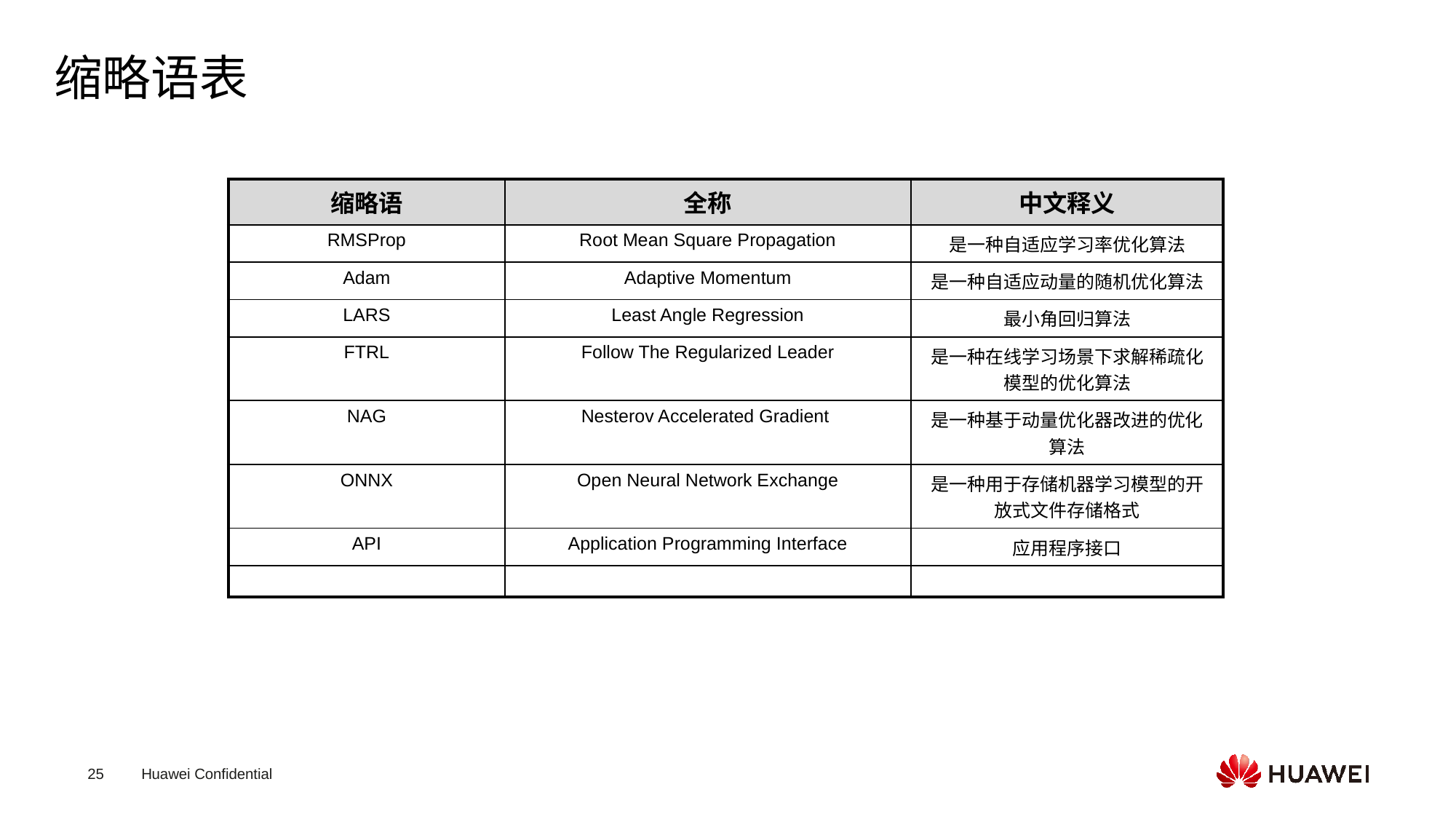

# 缩略语表
| 缩略语 | 全称 | 中文释义 |
| --- | --- | --- |
| RMSProp | Root Mean Square Propagation | 是一种自适应学习率优化算法 |
| Adam | Adaptive Momentum | 是一种自适应动量的随机优化算法 |
| LARS | Least Angle Regression | 最小角回归算法 |
| FTRL | Follow The Regularized Leader | 是一种在线学习场景下求解稀疏化模型的优化算法 |
| NAG | Nesterov Accelerated Gradient | 是一种基于动量优化器改进的优化算法 |
| ONNX | Open Neural Network Exchange | 是一种用于存储机器学习模型的开放式文件存储格式 |
| API | Application Programming Interface | 应用程序接口 |
|  |  |  |